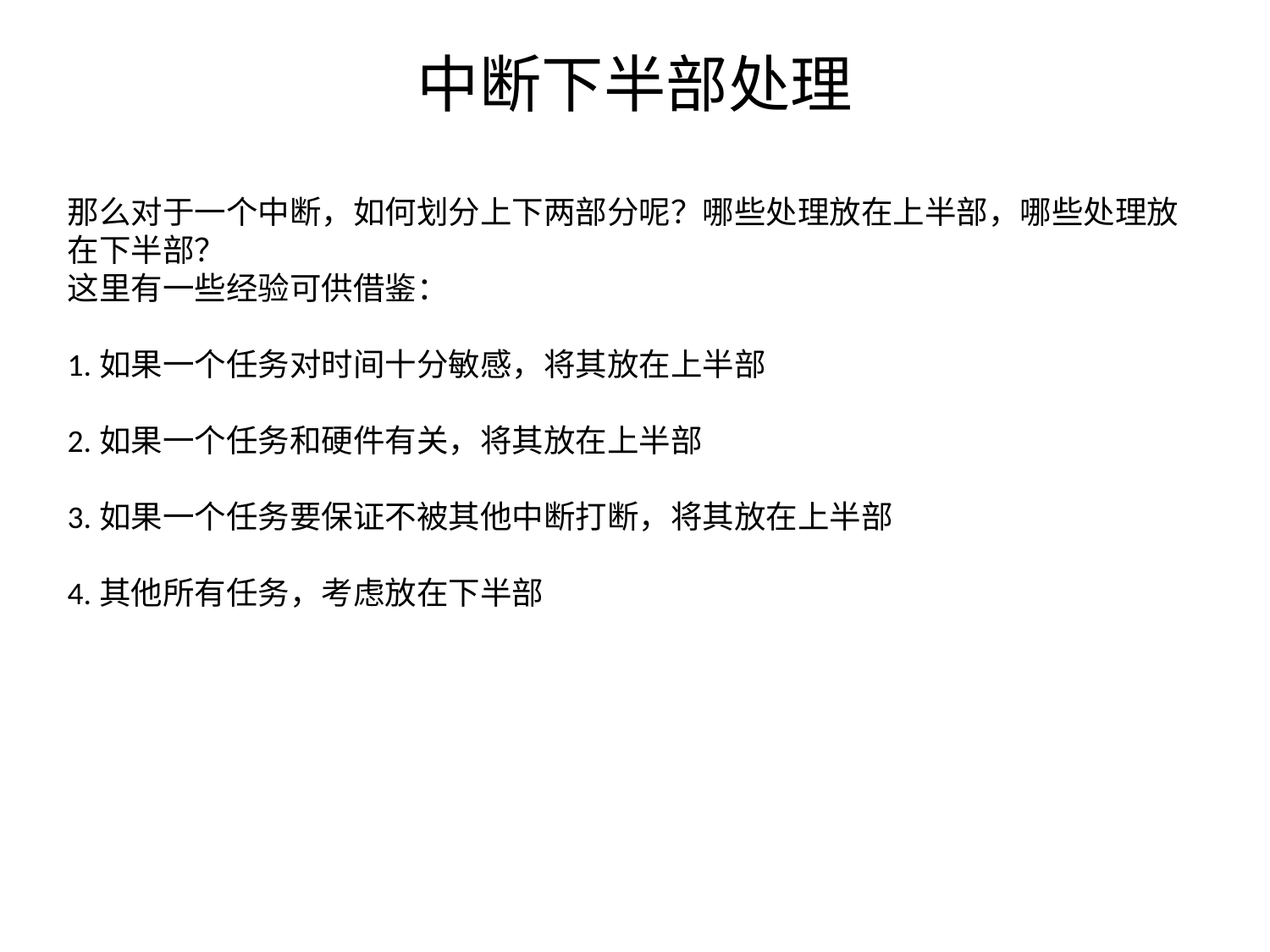

# 中断下半部处理
那么对于一个中断，如何划分上下两部分呢？哪些处理放在上半部，哪些处理放在下半部？
这里有一些经验可供借鉴：

1.如果一个任务对时间十分敏感，将其放在上半部

2.如果一个任务和硬件有关，将其放在上半部

3.如果一个任务要保证不被其他中断打断，将其放在上半部

4.其他所有任务，考虑放在下半部